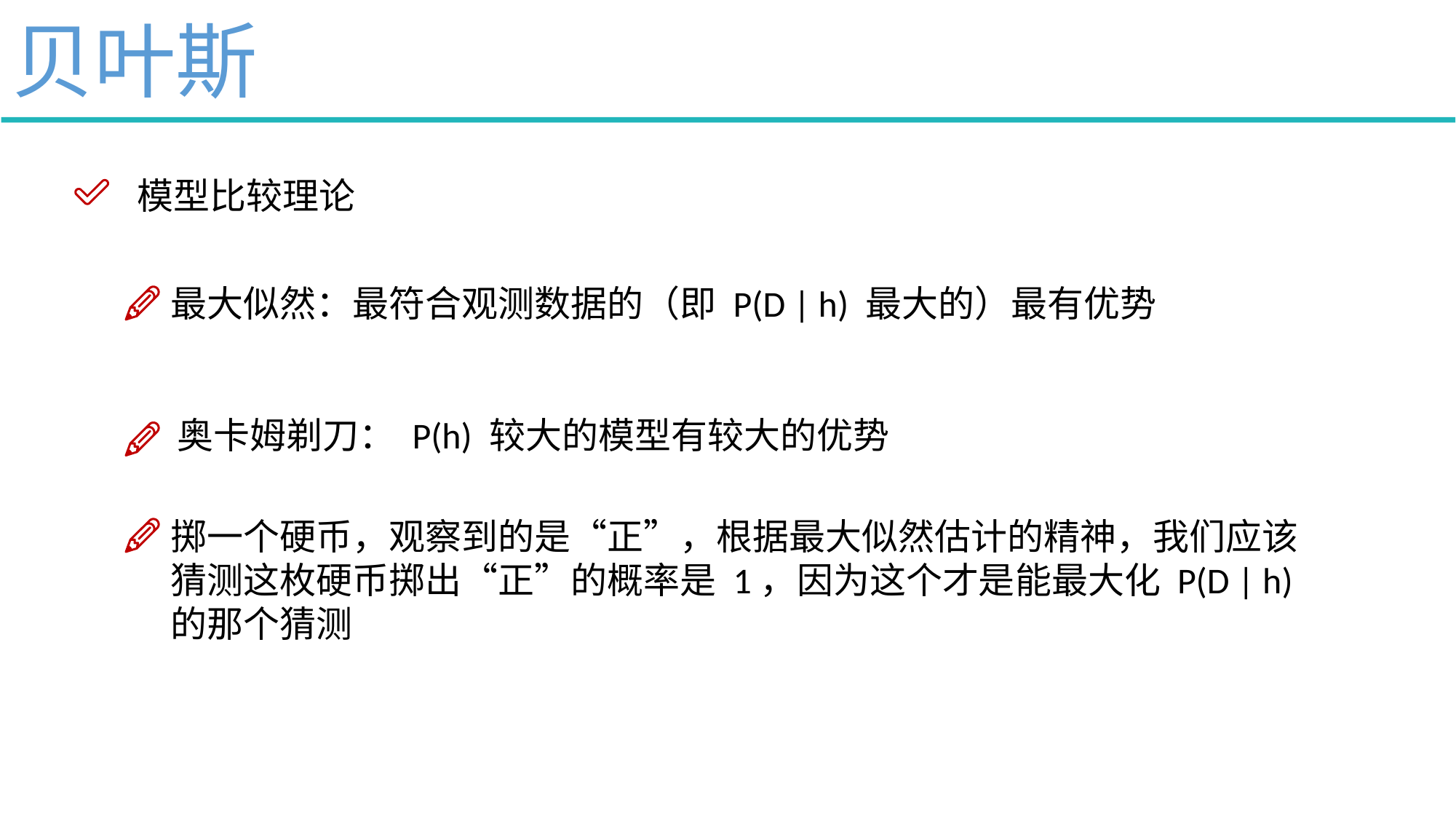

贝叶斯
模型比较理论

最大似然：最符合观测数据的（即 P(D | h) 最大的）最有优势

奥卡姆剃刀： P(h) 较大的模型有较大的优势

掷一个硬币，观察到的是“正”，根据最大似然估计的精神，我们应该猜测这枚硬币掷出“正”的概率是 1，因为这个才是能最大化 P(D | h) 的那个猜测